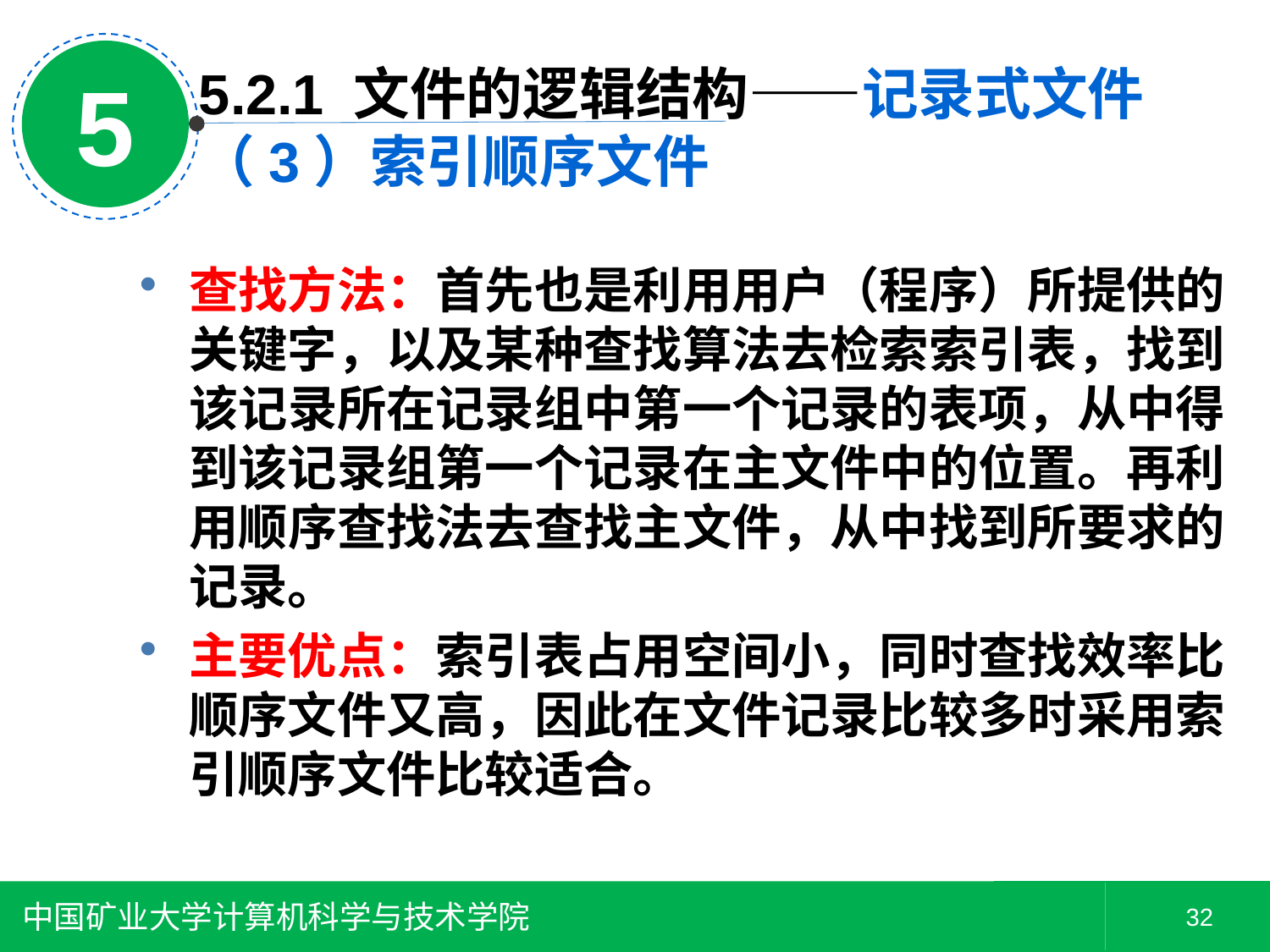

5
5.2.1 文件的逻辑结构——记录式文件
（3）索引顺序文件

查找方法：首先也是利用用户（程序）所提供的关键字，以及某种查找算法去检索索引表，找到该记录所在记录组中第一个记录的表项，从中得到该记录组第一个记录在主文件中的位置。再利用顺序查找法去查找主文件，从中找到所要求的记录。
主要优点：索引表占用空间小，同时查找效率比顺序文件又高，因此在文件记录比较多时采用索引顺序文件比较适合。